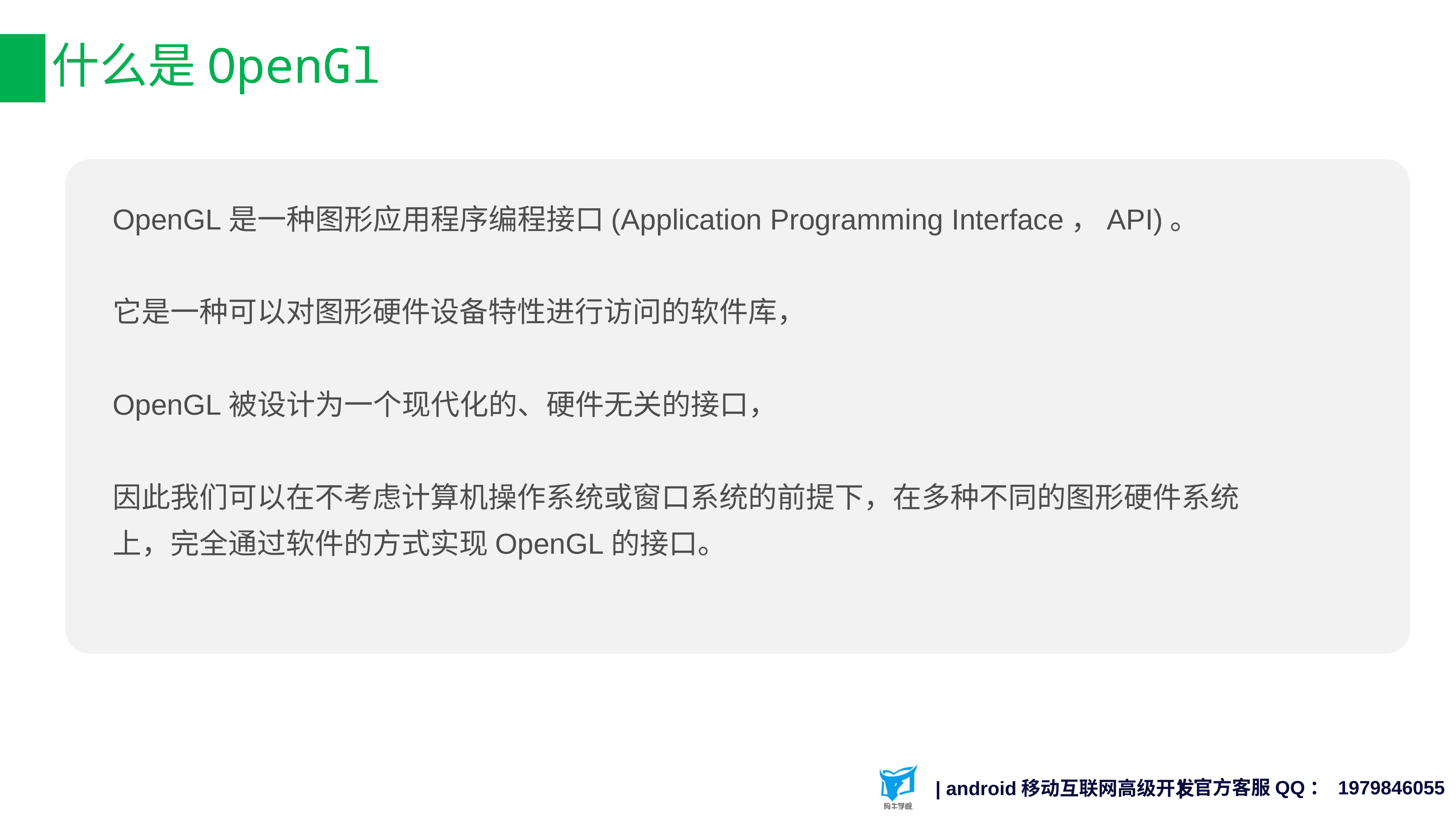

课程小结
# 什么是OpenGl

OpenGL是一种图形应用程序编程接口(Application Programming Interface，API)。

它是一种可以对图形硬件设备特性进行访问的软件库，

OpenGL被设计为一个现代化的、硬件无关的接口，

因此我们可以在不考虑计算机操作系统或窗口系统的前提下，在多种不同的图形硬件系统
上，完全通过软件的方式实现OpenGL的接口。